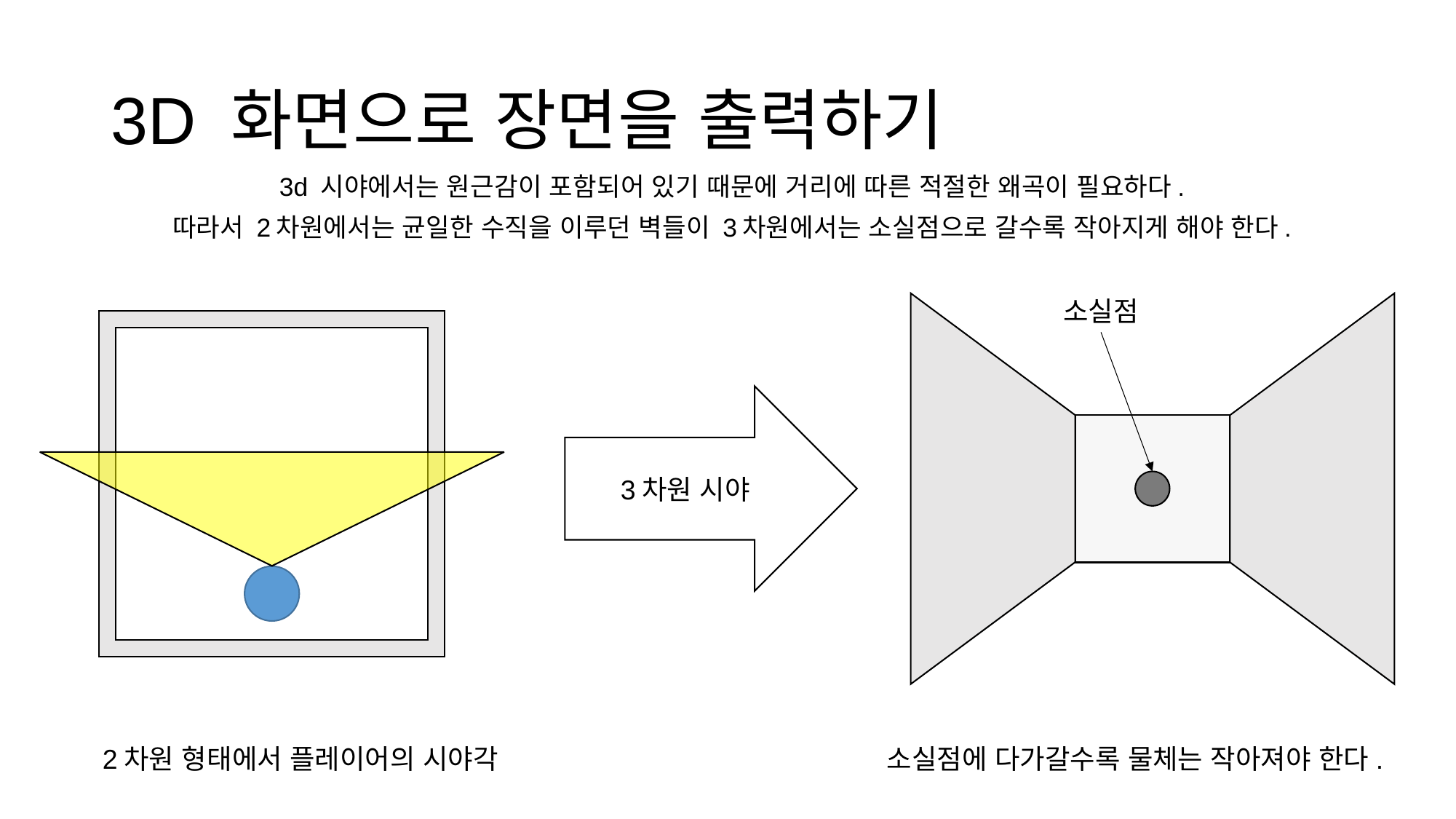

# 3D 화면으로 장면을 출력하기
3d 시야에서는 원근감이 포함되어 있기 때문에 거리에 따른 적절한 왜곡이 필요하다.
따라서 2차원에서는 균일한 수직을 이루던 벽들이 3차원에서는 소실점으로 갈수록 작아지게 해야 한다.
소실점

3차원 시야

2차원 형태에서 플레이어의 시야각

소실점에 다가갈수록 물체는 작아져야 한다.